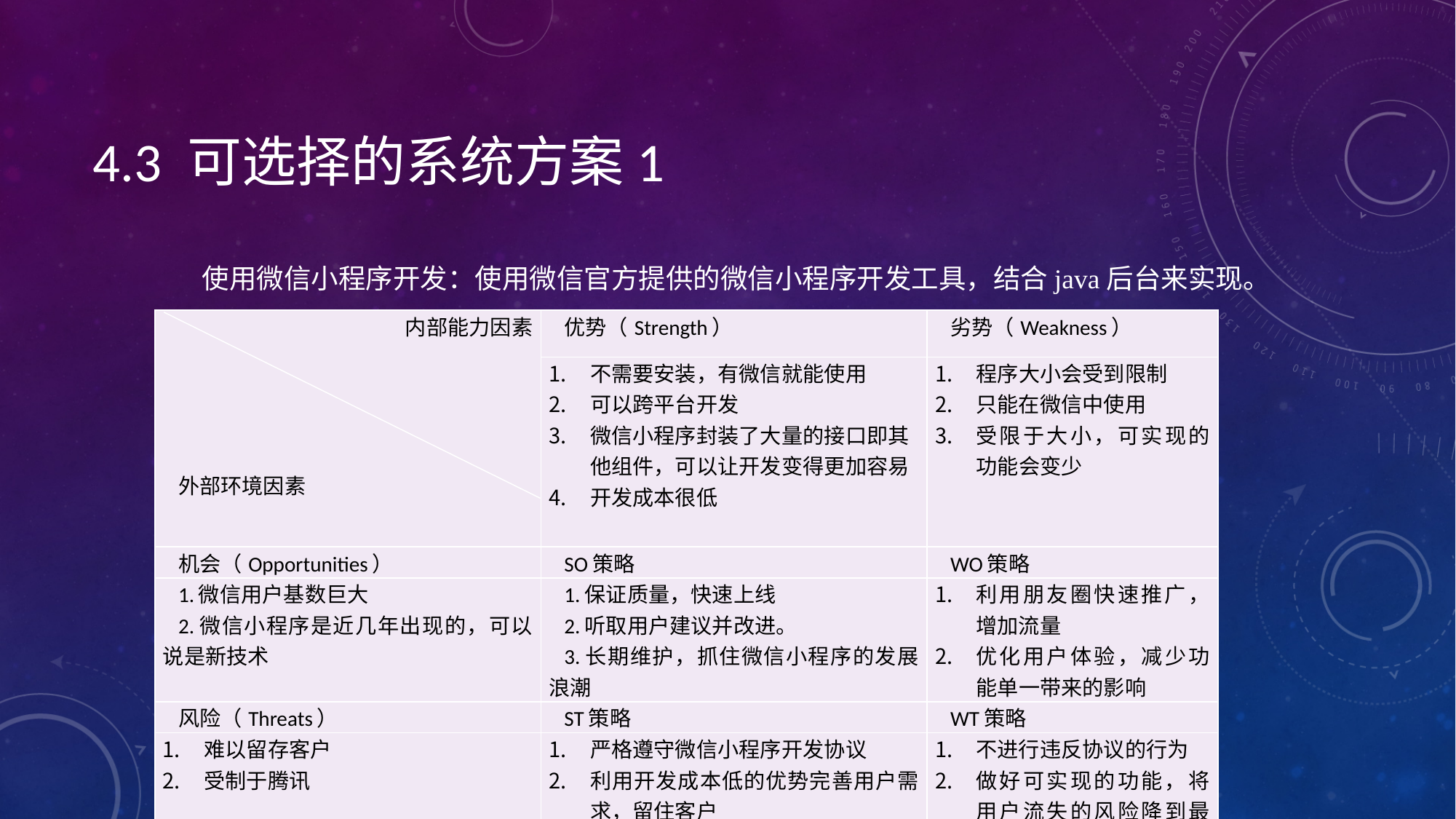

# 4.3 可选择的系统方案1
	使用微信小程序开发：使用微信官方提供的微信小程序开发工具，结合java后台来实现。

| 内部能力因素             外部环境因素 | 优势（Strength） | 劣势（Weakness） |
| --- | --- | --- |
|  | 不需要安装，有微信就能使用 可以跨平台开发 微信小程序封装了大量的接口即其他组件，可以让开发变得更加容易 开发成本很低 | 程序大小会受到限制 只能在微信中使用 受限于大小，可实现的功能会变少 |
| 机会（Opportunities） | SO策略 | WO策略 |
| 1.微信用户基数巨大 2.微信小程序是近几年出现的，可以说是新技术 | 1.保证质量，快速上线 2.听取用户建议并改进。 3.长期维护，抓住微信小程序的发展浪潮 | 利用朋友圈快速推广，增加流量 优化用户体验，减少功能单一带来的影响 |
| 风险（Threats） | ST策略 | WT策略 |
| 难以留存客户 受制于腾讯 | 严格遵守微信小程序开发协议 利用开发成本低的优势完善用户需求，留住客户 | 不进行违反协议的行为 做好可实现的功能，将用户流失的风险降到最低 |